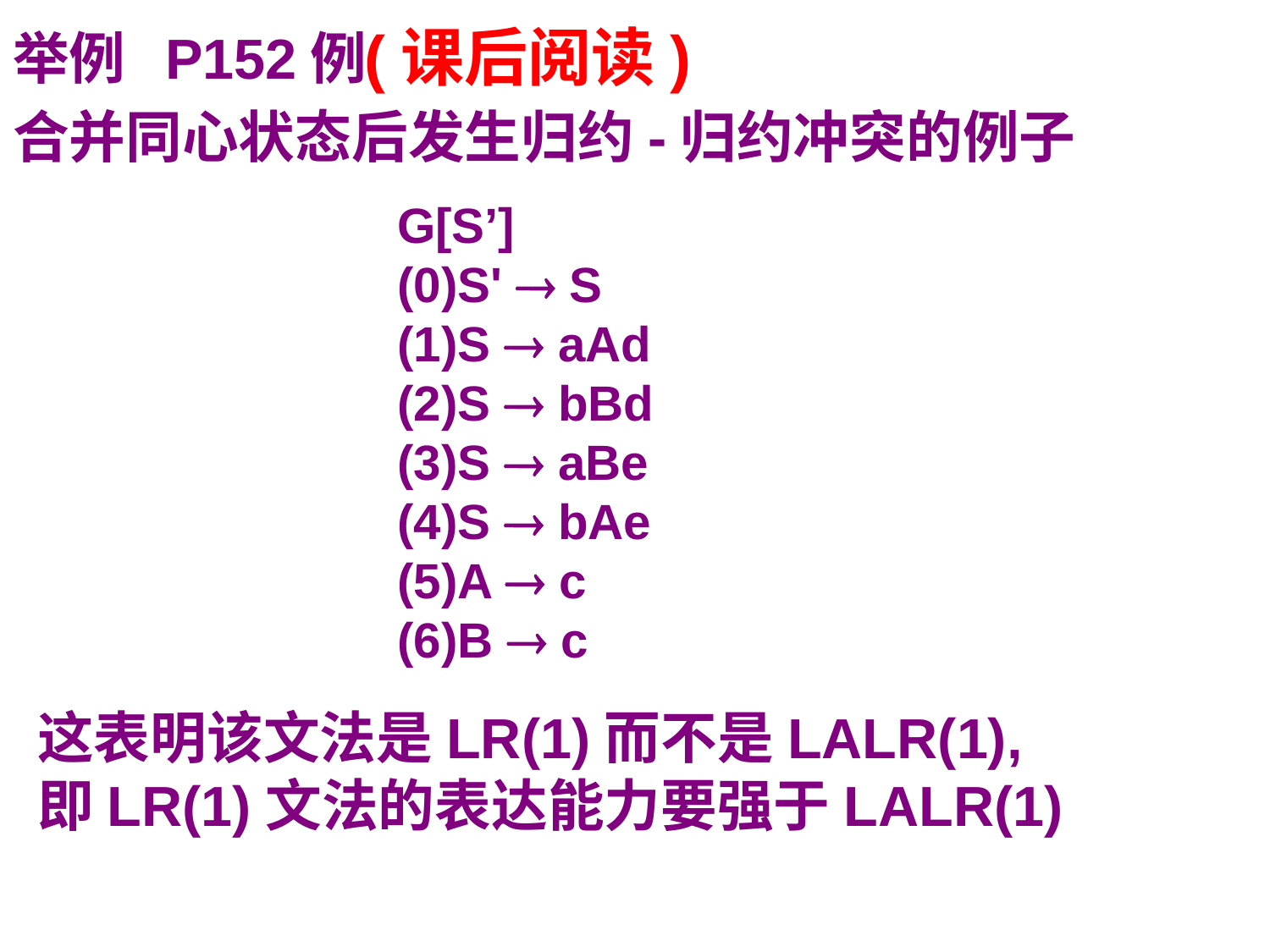

(课后阅读)
举例  P152例
合并同心状态后发生归约-归约冲突的例子
G[S’]
(0)S' → S
(1)S → aAd
(2)S → bBd
(3)S → aBe
(4)S → bAe
(5)A → c
(6)B → c
这表明该文法是LR(1)而不是LALR(1),
即LR(1)文法的表达能力要强于LALR(1)